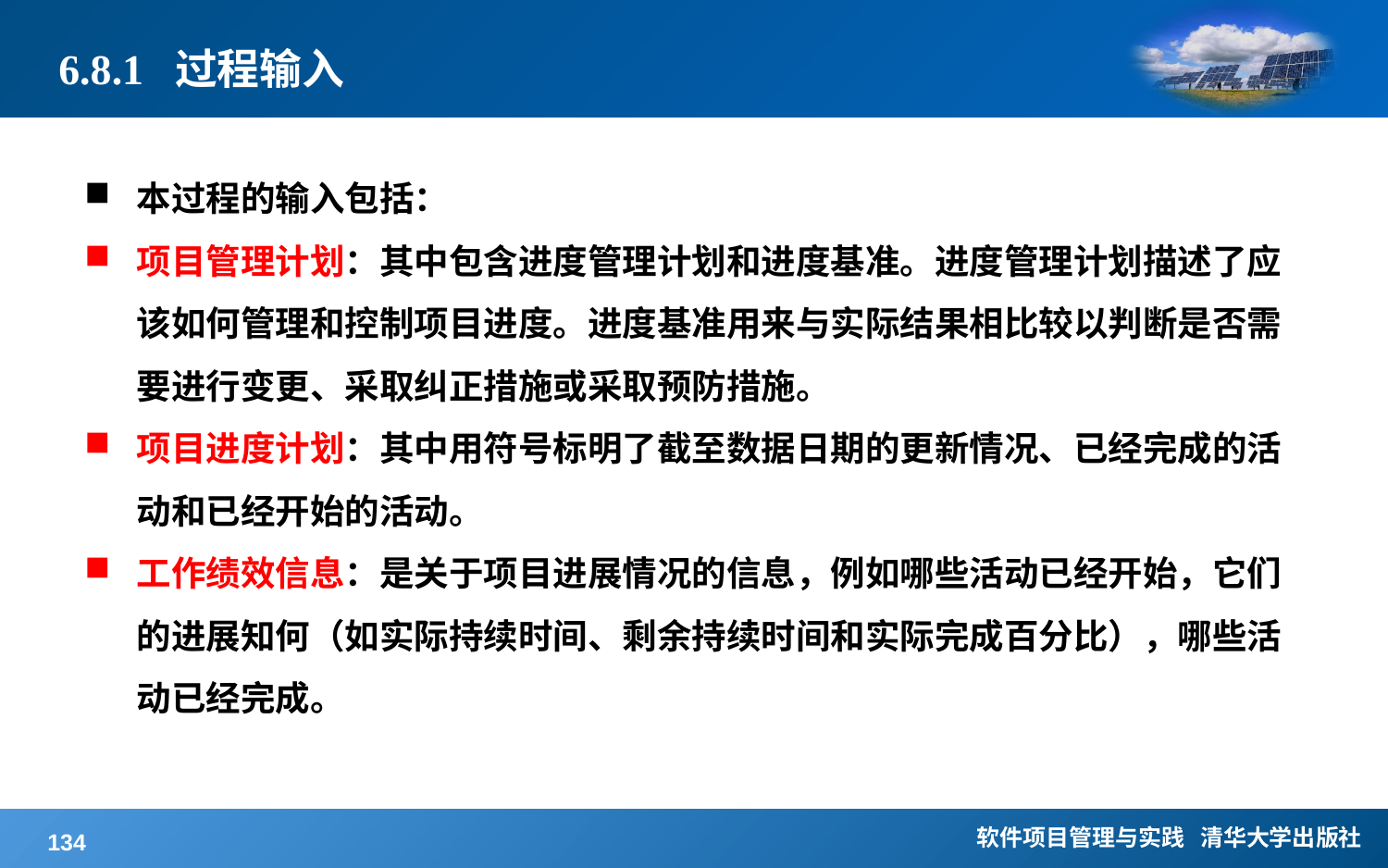

# 6.8.1  过程输入
本过程的输入包括：
项目管理计划：其中包含进度管理计划和进度基准。进度管理计划描述了应该如何管理和控制项目进度。进度基准用来与实际结果相比较以判断是否需要进行变更、采取纠正措施或采取预防措施。
项目进度计划：其中用符号标明了截至数据日期的更新情况、已经完成的活动和已经开始的活动。
工作绩效信息：是关于项目进展情况的信息，例如哪些活动已经开始，它们的进展知何（如实际持续时间、剩余持续时间和实际完成百分比），哪些活动已经完成。